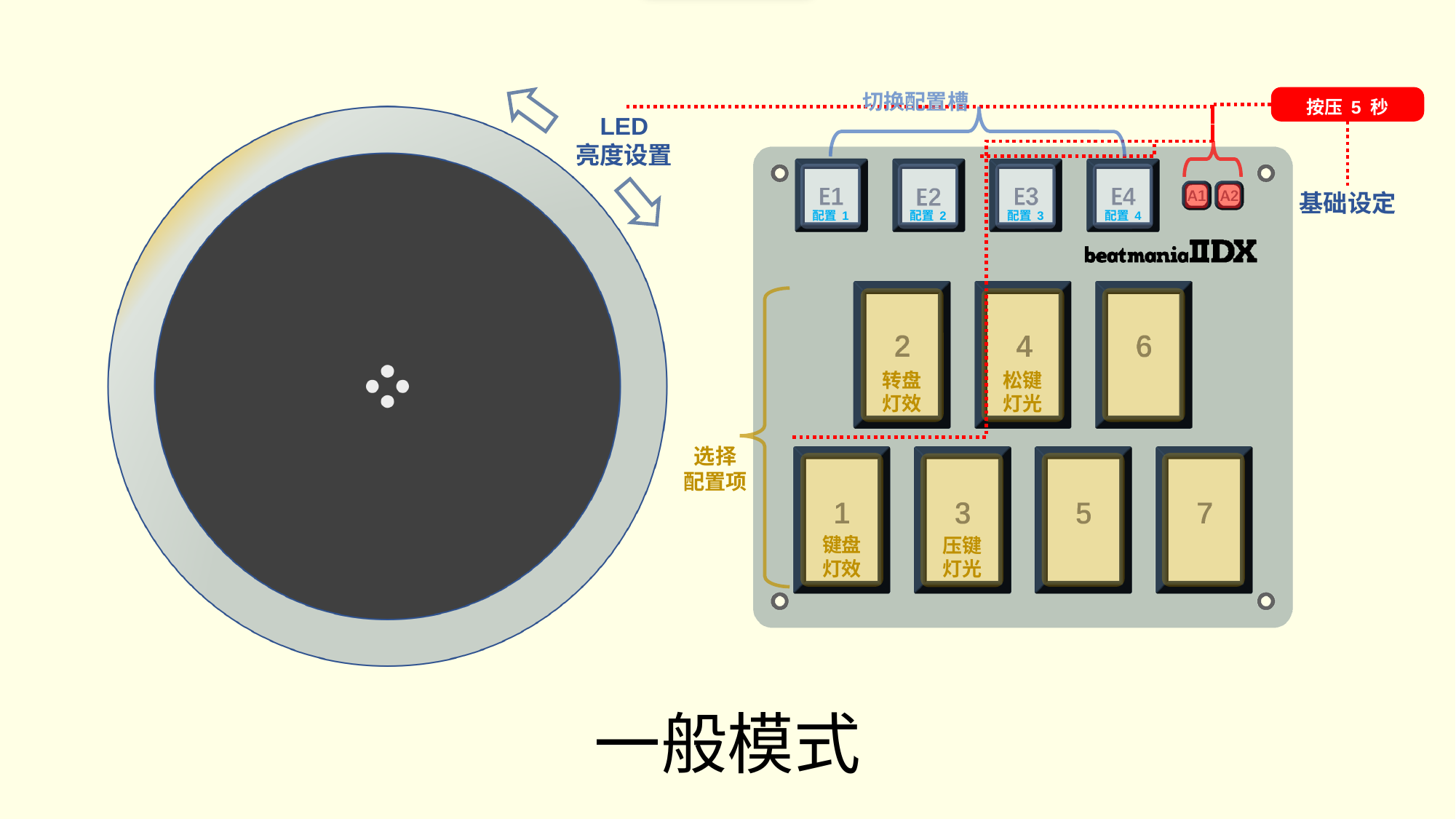

切换配置槽
按压 5 秒

LED
亮度设置

配置 1
配置 2
配置 3
配置 4

基础设定

转盘
灯效
松键
灯光
选择
配置项
键盘
灯效

压键
灯光
# 一般模式